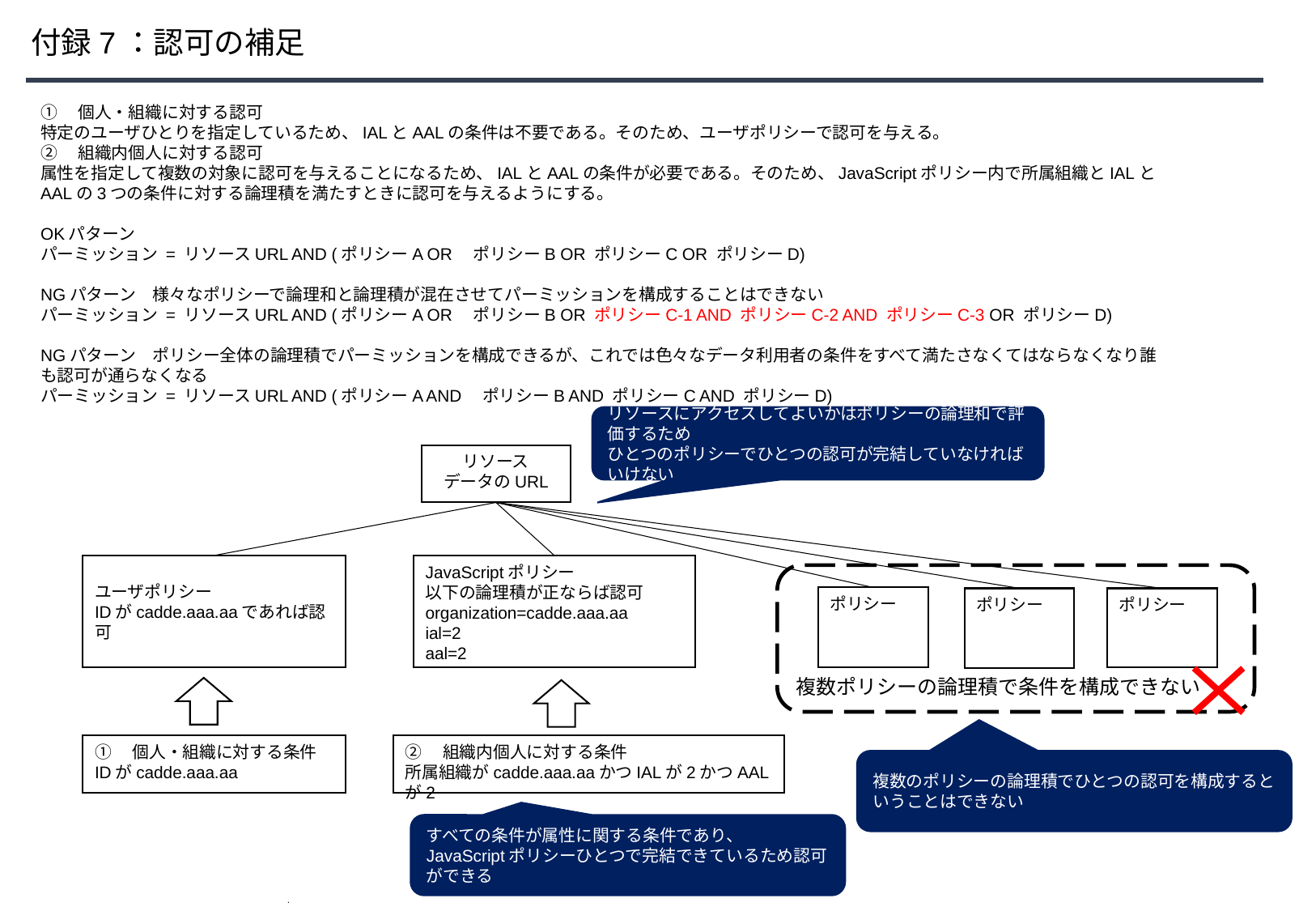

# 付録7：認可の補足
①　個人・組織に対する認可
特定のユーザひとりを指定しているため、IALとAALの条件は不要である。そのため、ユーザポリシーで認可を与える。
②　組織内個人に対する認可
属性を指定して複数の対象に認可を与えることになるため、IALとAALの条件が必要である。そのため、JavaScriptポリシー内で所属組織とIALとAALの3つの条件に対する論理積を満たすときに認可を与えるようにする。

OKパターン
パーミッション = リソースURL AND (ポリシーA OR　ポリシーB OR ポリシーC OR ポリシーD)

NGパターン　様々なポリシーで論理和と論理積が混在させてパーミッションを構成することはできない
パーミッション = リソースURL AND (ポリシーA OR　ポリシーB OR ポリシーC-1 AND ポリシーC-2 AND ポリシーC-3 OR ポリシーD)

NGパターン　ポリシー全体の論理積でパーミッションを構成できるが、これでは色々なデータ利用者の条件をすべて満たさなくてはならなくなり誰も認可が通らなくなる
パーミッション = リソースURL AND (ポリシーA AND　ポリシーB AND ポリシーC AND ポリシーD)
リソースにアクセスしてよいかはポリシーの論理和で評価するため
ひとつのポリシーでひとつの認可が完結していなければいけない
リソース
データのURL
ユーザポリシー
IDがcadde.aaa.aaであれば認可
JavaScriptポリシー
以下の論理積が正ならば認可
organization=cadde.aaa.aa
ial=2
aal=2
複数ポリシーの論理積で条件を構成できない
ポリシー
ポリシー
ポリシー

①　個人・組織に対する条件
IDがcadde.aaa.aa
②　組織内個人に対する条件
所属組織がcadde.aaa.aaかつIALが2かつAALが2
複数のポリシーの論理積でひとつの認可を構成するということはできない
すべての条件が属性に関する条件であり、
JavaScriptポリシーひとつで完結できているため認可ができる